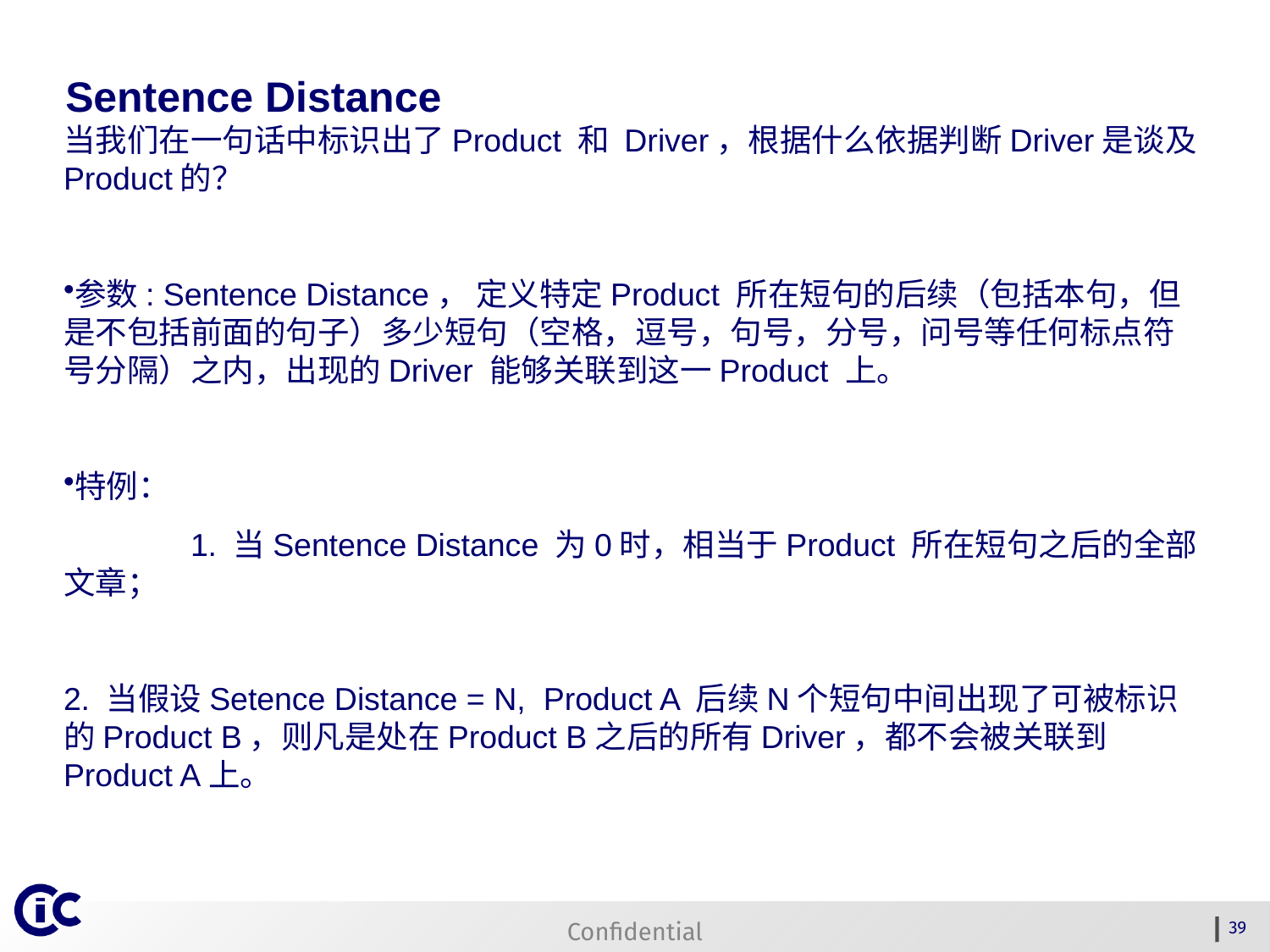

Sentence Distance
当我们在一句话中标识出了Product 和 Driver，根据什么依据判断Driver是谈及Product的？

参数: Sentence Distance， 定义特定Product 所在短句的后续（包括本句，但是不包括前面的句子）多少短句（空格，逗号，句号，分号，问号等任何标点符号分隔）之内，出现的Driver 能够关联到这一Product 上。

特例：
	1. 当Sentence Distance 为0时，相当于Product 所在短句之后的全部文章；

2. 当假设Setence Distance = N,  Product A 后续N个短句中间出现了可被标识的Product B，则凡是处在Product B之后的所有Driver，都不会被关联到Product A上。